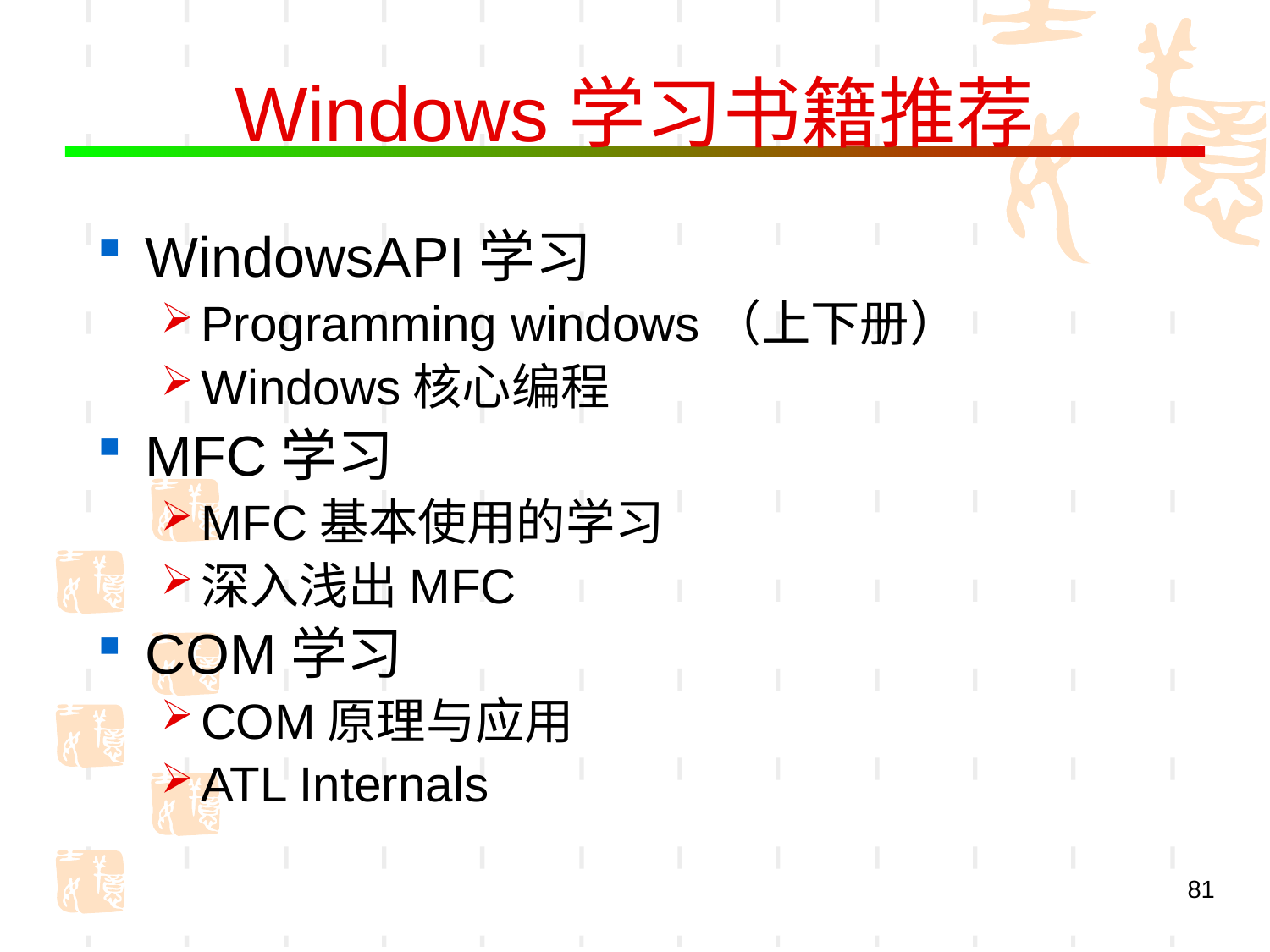

# Windows学习书籍推荐
WindowsAPI学习
Programming windows（上下册）
Windows核心编程
MFC学习
MFC基本使用的学习
深入浅出MFC
COM学习
COM原理与应用
ATL Internals
81